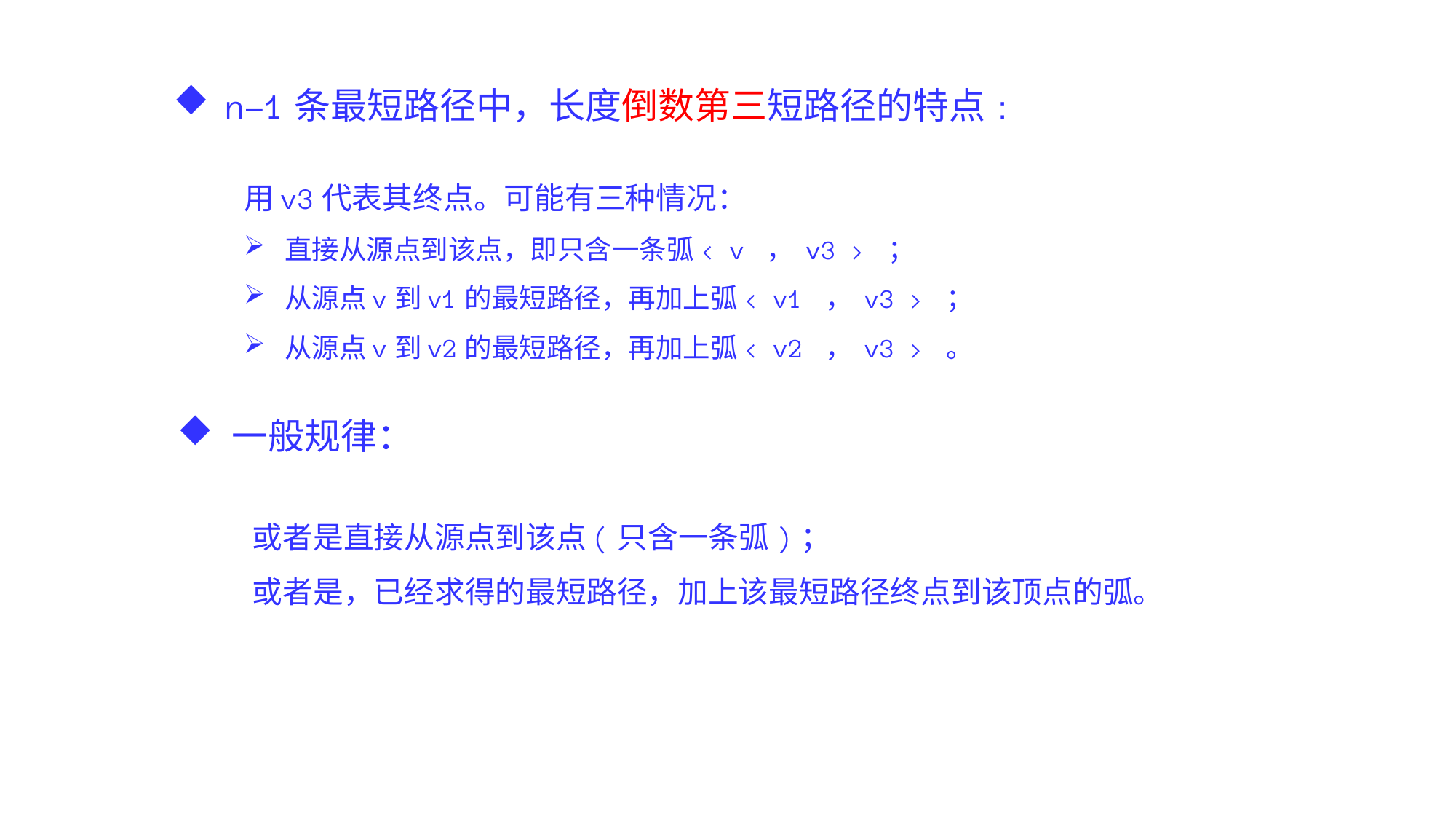

n-1条最短路径中，长度倒数第三短路径的特点:
用v3代表其终点。可能有三种情况：
直接从源点到该点，即只含一条弧< v ， v3 > ；
从源点v到v1的最短路径，再加上弧< v1 ， v3 > ；
从源点v到v2的最短路径，再加上弧< v2 ， v3 > 。
一般规律：
或者是直接从源点到该点(只含一条弧)；
或者是，已经求得的最短路径，加上该最短路径终点到该顶点的弧。